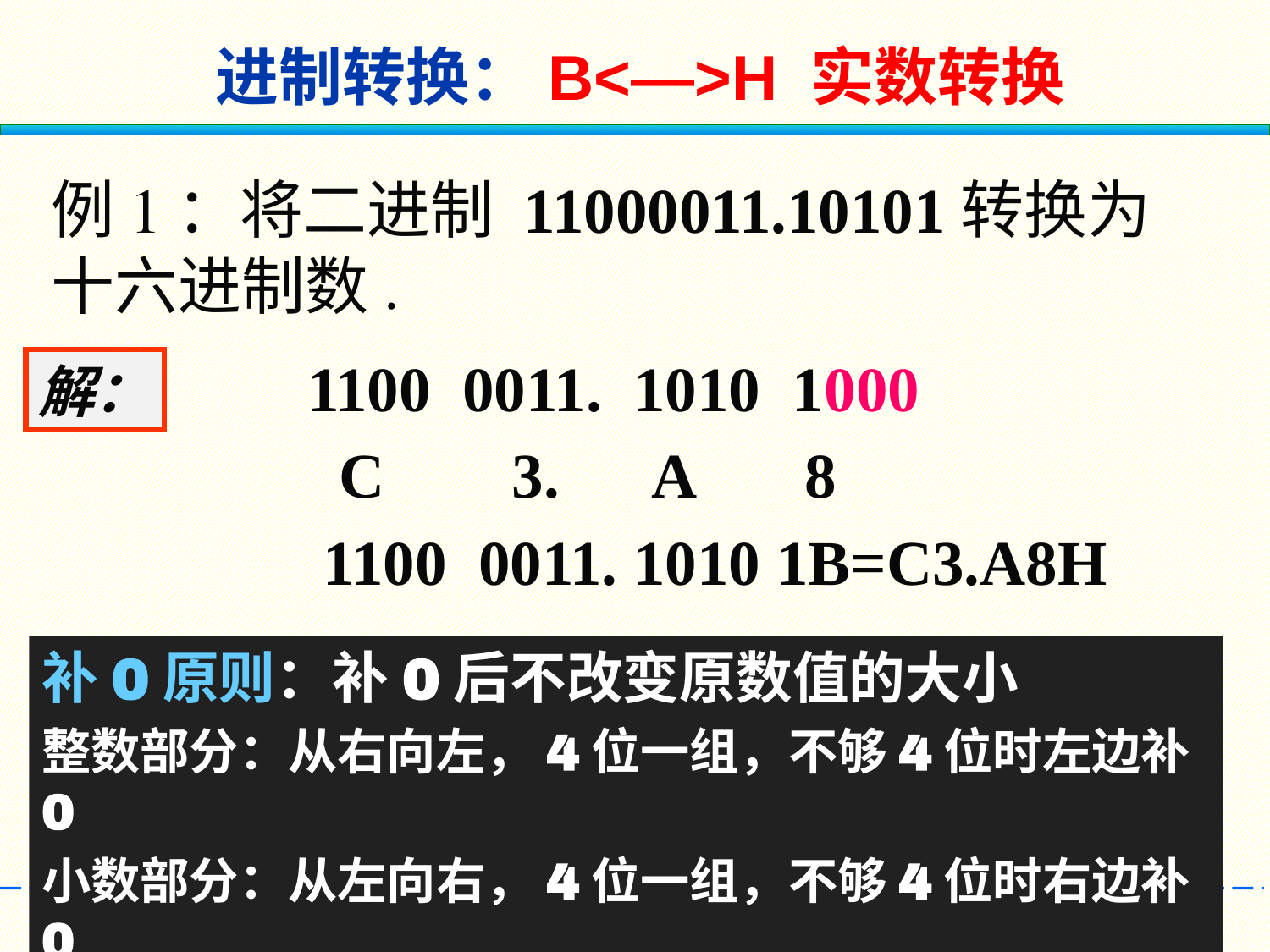

进制转换：B<—>H 实数转换
例1：将二进制 11000011.10101转换为十六进制数.
1100  0011.  1010  1000
  C        3.      A       8
 1100  0011. 1010 1B=C3.A8H
解：
补0原则：补0后不改变原数值的大小
整数部分：从右向左，4位一组，不够4位时左边补0
小数部分：从左向右，4位一组，不够4位时右边补0